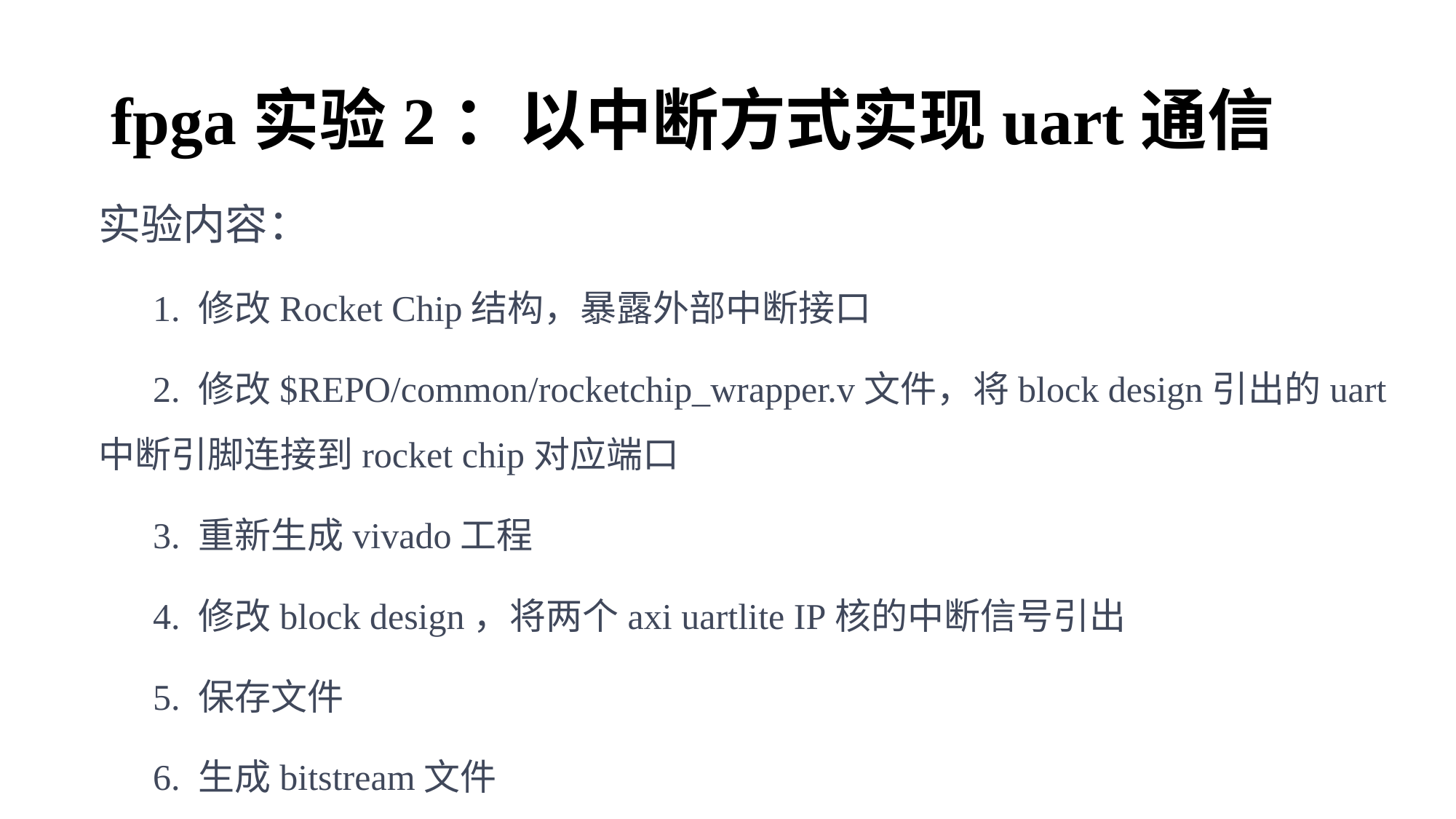

# fpga实验2：以中断方式实现uart通信
实验内容：
1. 修改Rocket Chip结构，暴露外部中断接口
2. 修改$REPO/common/rocketchip_wrapper.v文件，将block design引出的uart中断引脚连接到rocket chip对应端口
3. 重新生成vivado工程
4. 修改block design，将两个axi uartlite IP核的中断信号引出
5. 保存文件
6. 生成bitstream文件